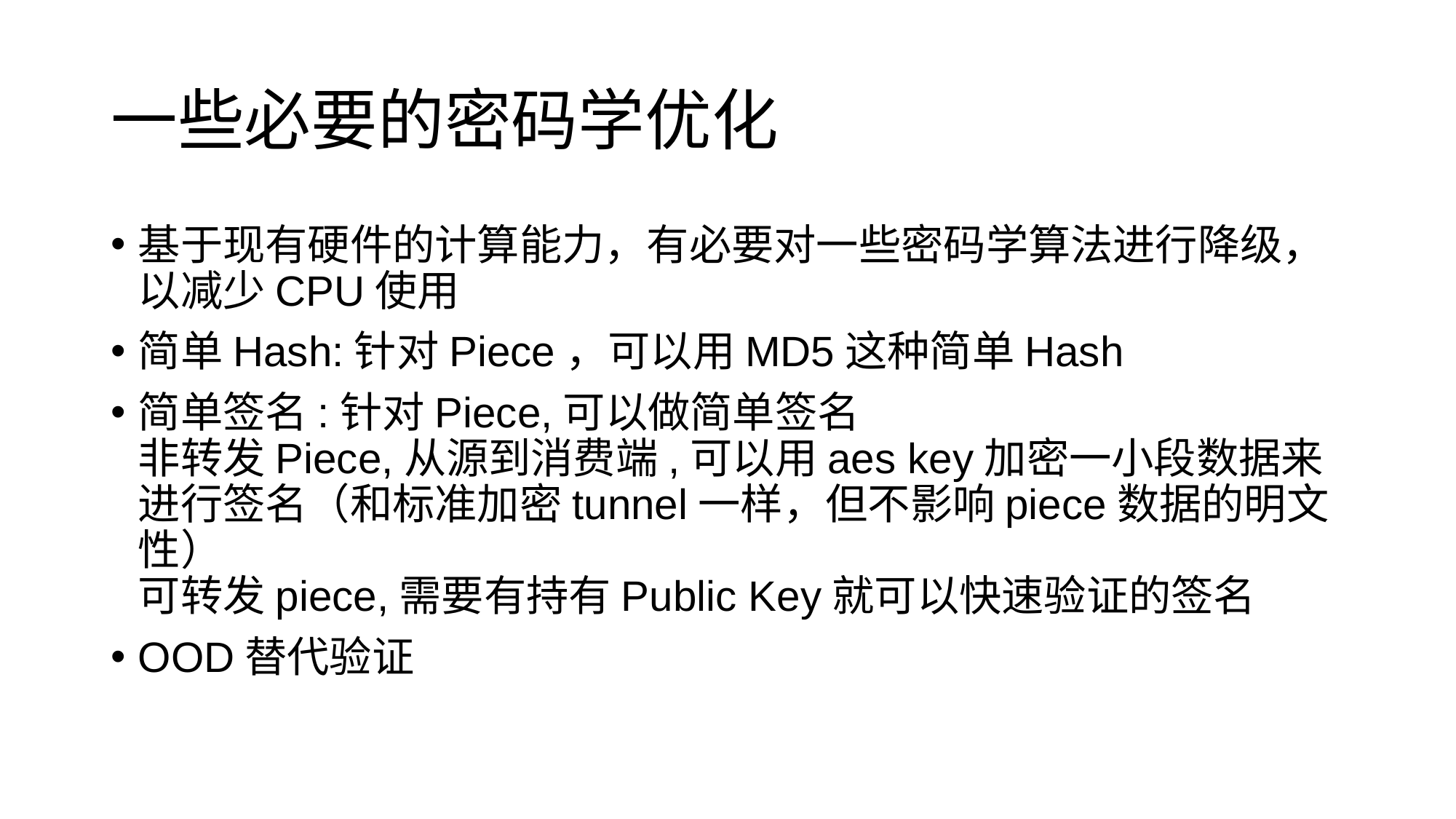

# 一些必要的密码学优化
基于现有硬件的计算能力，有必要对一些密码学算法进行降级，以减少CPU使用
简单Hash:针对Piece，可以用MD5这种简单Hash
简单签名:针对Piece,可以做简单签名
非转发Piece,从源到消费端,可以用aes key加密一小段数据来进行签名（和标准加密tunnel一样，但不影响piece数据的明文性）
可转发piece,需要有持有Public Key就可以快速验证的签名
OOD替代验证